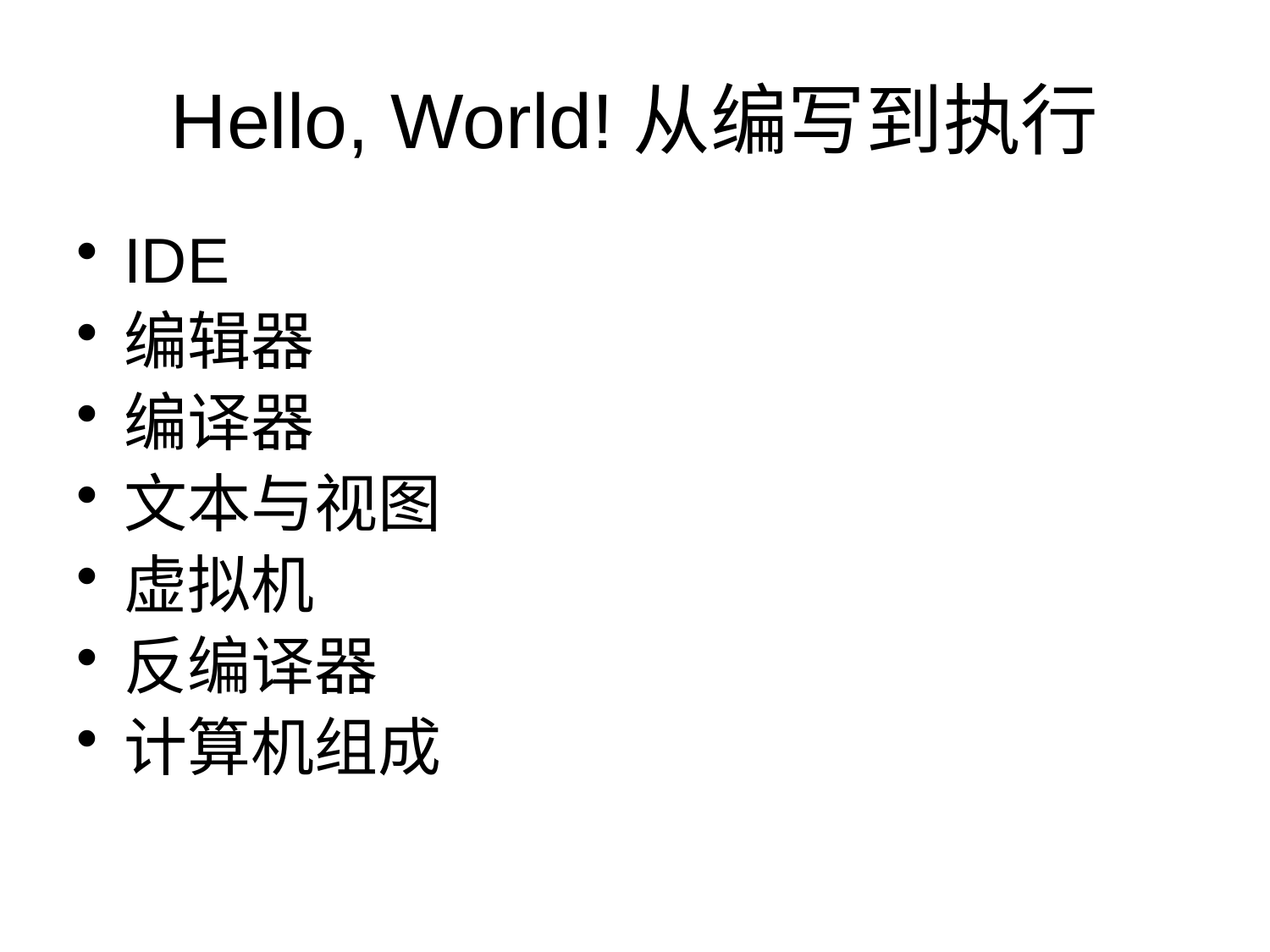

# Hello, World!从编写到执行
IDE
编辑器
编译器
文本与视图
虚拟机
反编译器
计算机组成